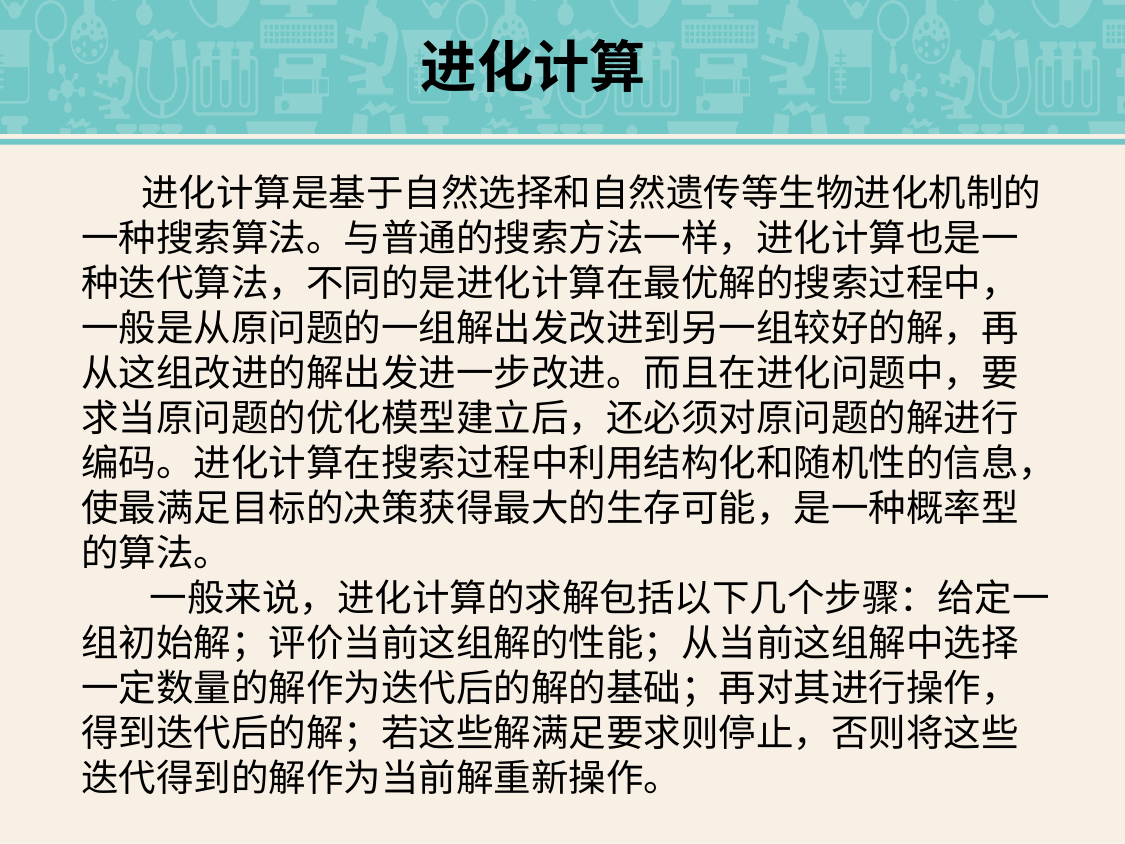

进化计算
      进化计算是基于自然选择和自然遗传等生物进化机制的一种搜索算法。与普通的搜索方法一样，进化计算也是一种迭代算法，不同的是进化计算在最优解的搜索过程中，一般是从原问题的一组解出发改进到另一组较好的解，再从这组改进的解出发进一步改进。而且在进化问题中，要求当原问题的优化模型建立后，还必须对原问题的解进行编码。进化计算在搜索过程中利用结构化和随机性的信息，使最满足目标的决策获得最大的生存可能，是一种概率型的算法。
       一般来说，进化计算的求解包括以下几个步骤：给定一组初始解；评价当前这组解的性能；从当前这组解中选择一定数量的解作为迭代后的解的基础；再对其进行操作，得到迭代后的解；若这些解满足要求则停止，否则将这些迭代得到的解作为当前解重新操作。